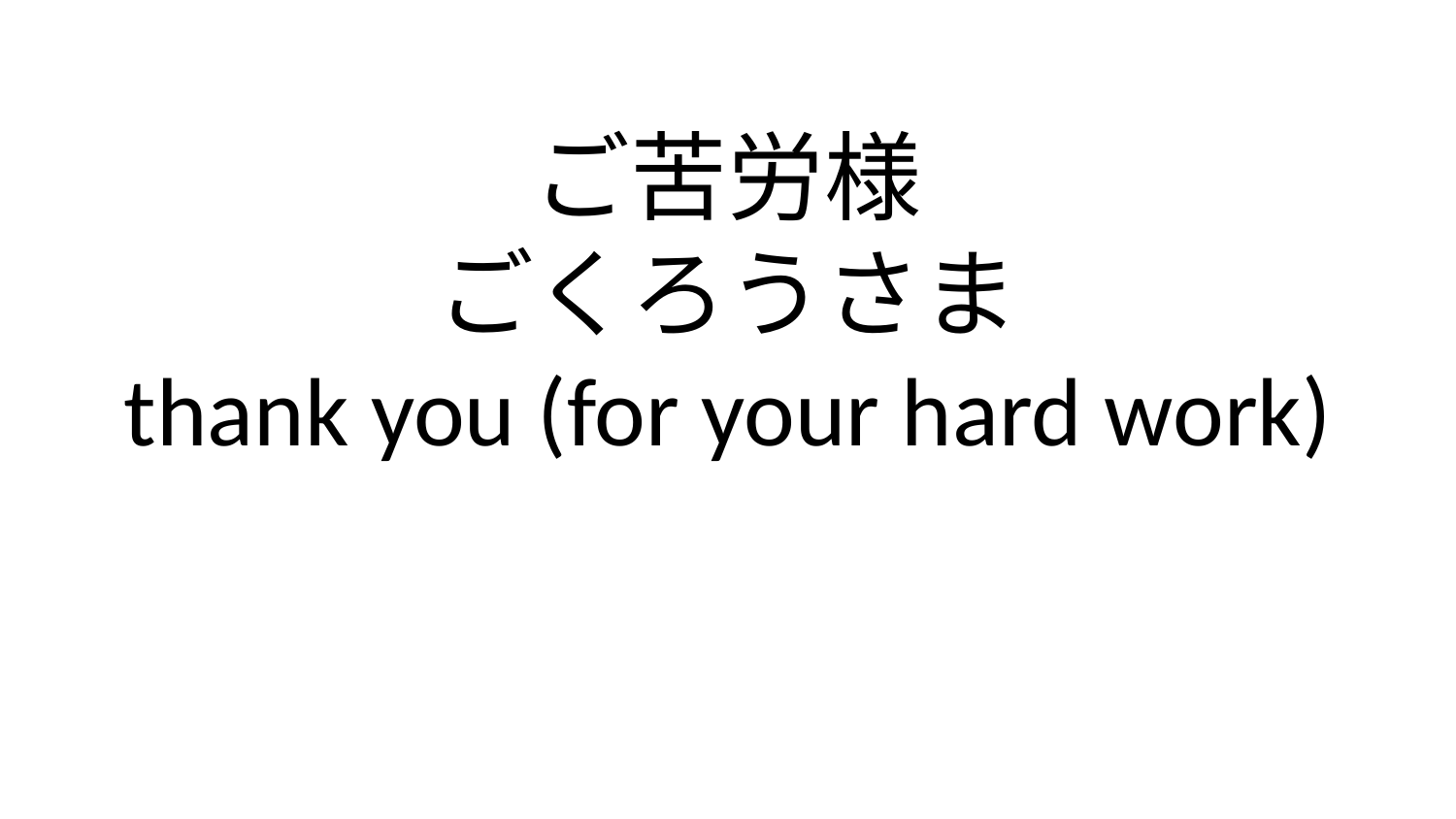

ご苦労様
ごくろうさま
thank you (for your hard work)